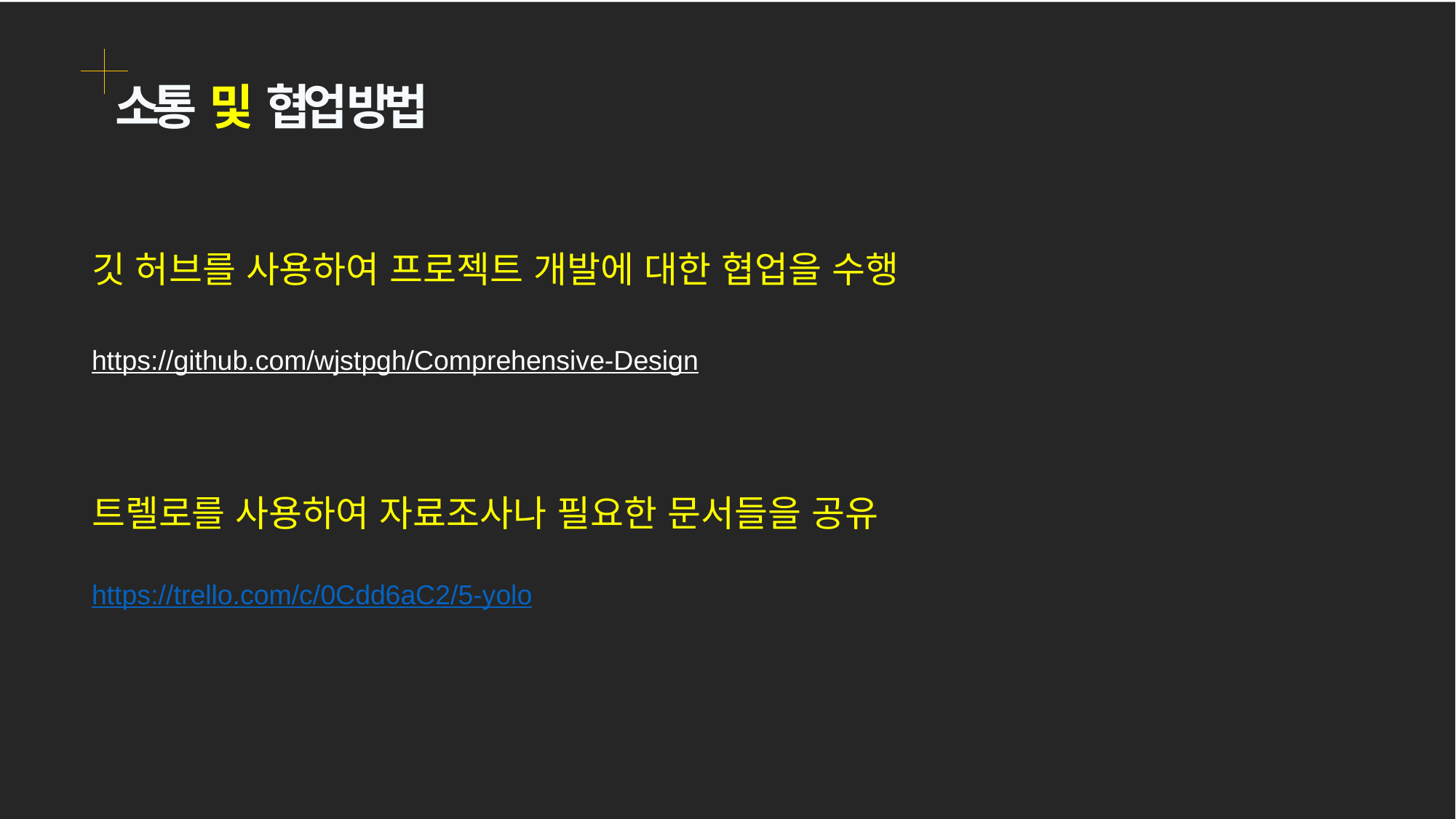

소통  및  협업 방법
깃 허브를 사용하여 프로젝트 개발에 대한 협업을 수행

https://github.com/wjstpgh/Comprehensive-Design
트렐로를 사용하여 자료조사나 필요한 문서들을 공유

https://trello.com/c/0Cdd6aC2/5-yolo